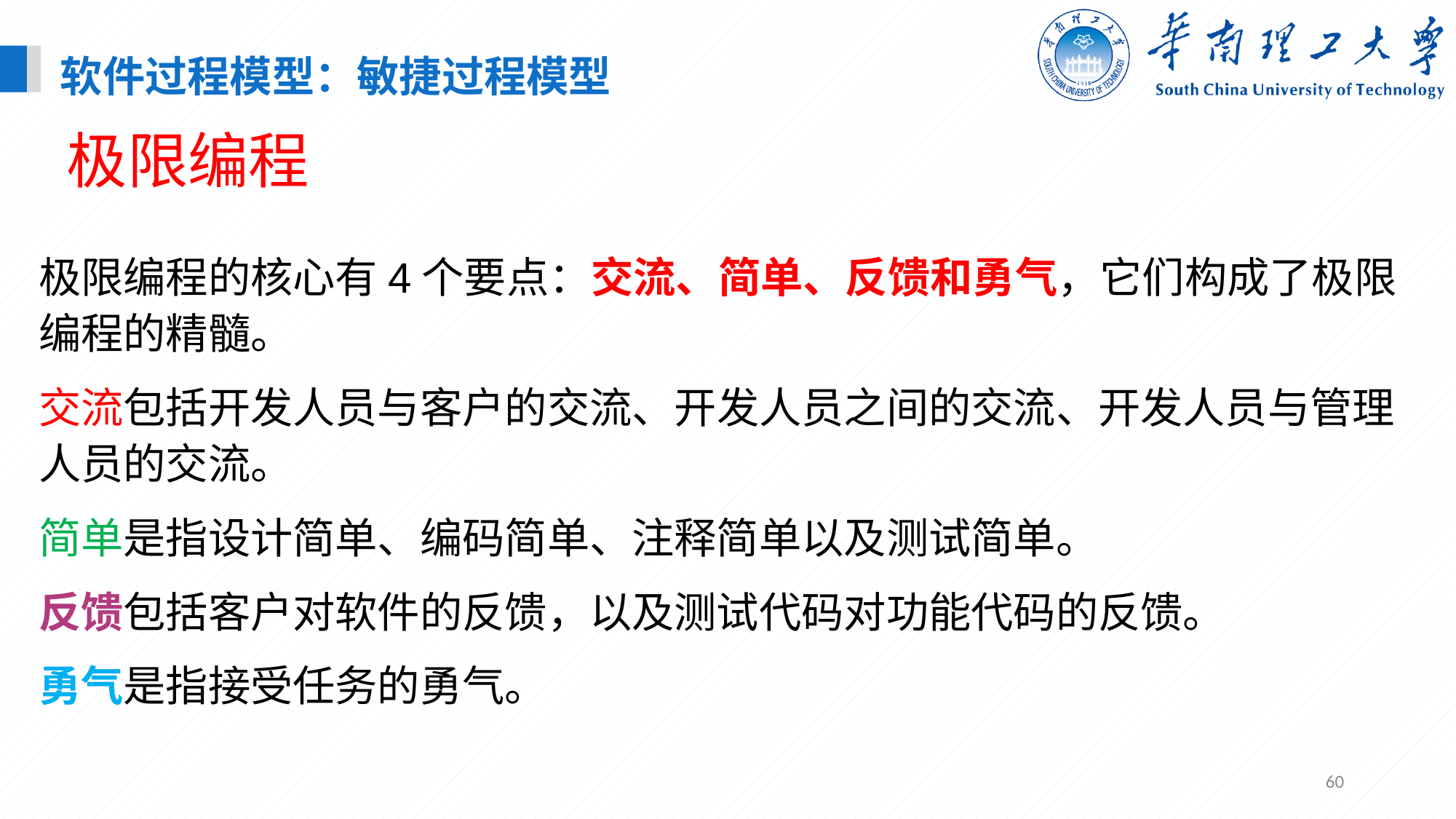

软件过程模型：敏捷过程模型
 极限编程
极限编程的核心有4个要点：交流、简单、反馈和勇气，它们构成了极限编程的精髓。
交流包括开发人员与客户的交流、开发人员之间的交流、开发人员与管理人员的交流。
简单是指设计简单、编码简单、注释简单以及测试简单。
反馈包括客户对软件的反馈，以及测试代码对功能代码的反馈。
勇气是指接受任务的勇气。
60